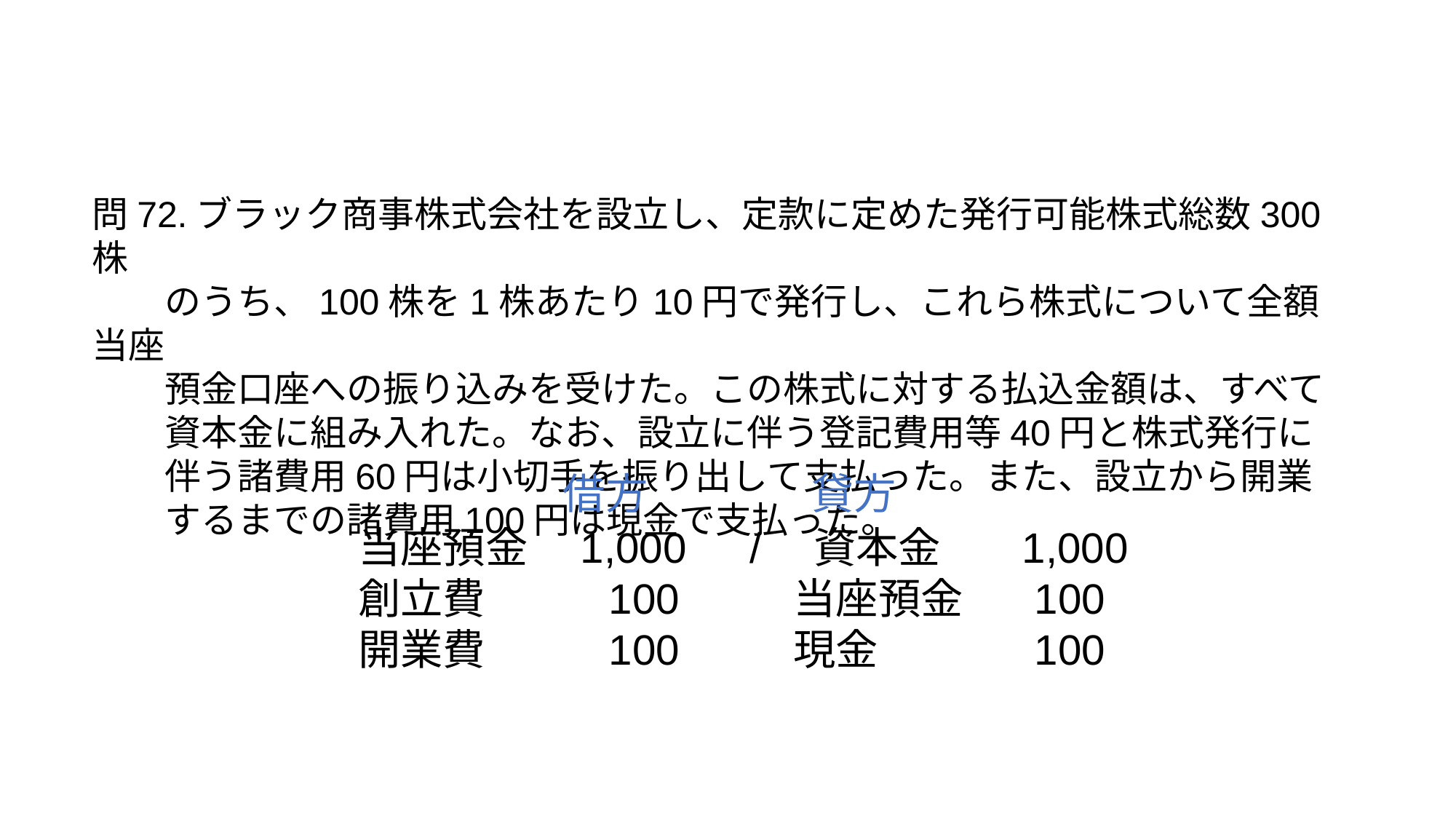

問72.ブラック商事株式会社を設立し、定款に定めた発行可能株式総数300株
　　のうち、100株を1株あたり10円で発行し、これら株式について全額当座
　　預金口座への振り込みを受けた。この株式に対する払込金額は、すべて
　　資本金に組み入れた。なお、設立に伴う登記費用等40円と株式発行に
　　伴う諸費用60円は小切手を振り出して支払った。また、設立から開業
　　するまでの諸費用100円は現金で支払った。
借方
貸方
当座預金　1,000　/　資本金　   1,000
創立費　　   100　　  当座預金  　100
開業費　　   100　　  現金　　　  100